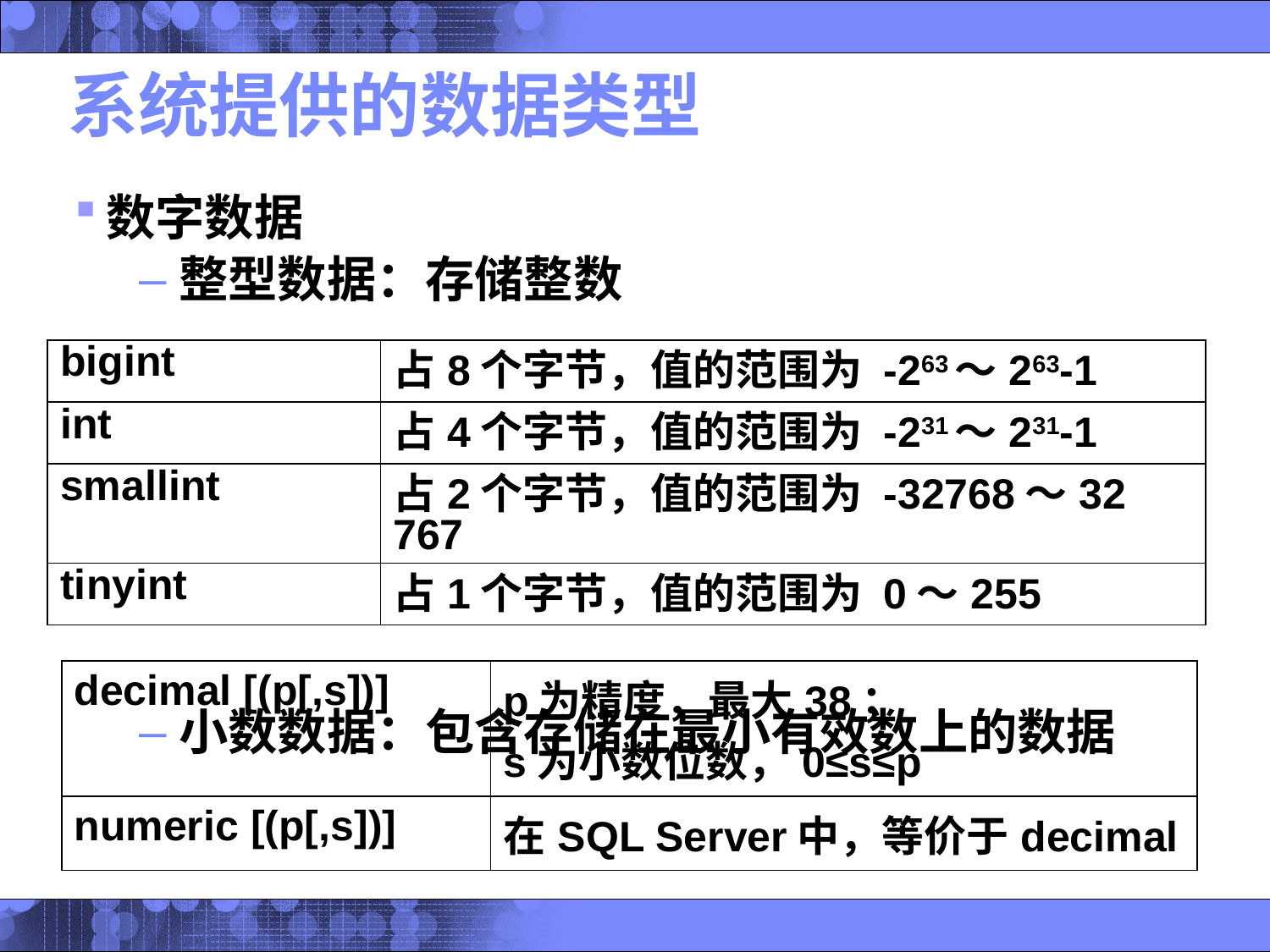

# 系统提供的数据类型
数字数据
整型数据：存储整数

小数数据：包含存储在最小有效数上的数据
| bigint | 占8个字节，值的范围为 -263～263-1 |
| --- | --- |
| int | 占4个字节，值的范围为 -231～231-1 |
| smallint | 占2个字节，值的范围为 -32768～32 767 |
| tinyint | 占1个字节，值的范围为 0～255 |
| decimal [(p[,s])] | p为精度，最大38； s为小数位数，0≤s≤p |
| --- | --- |
| numeric [(p[,s])] | 在SQL Server中，等价于decimal |